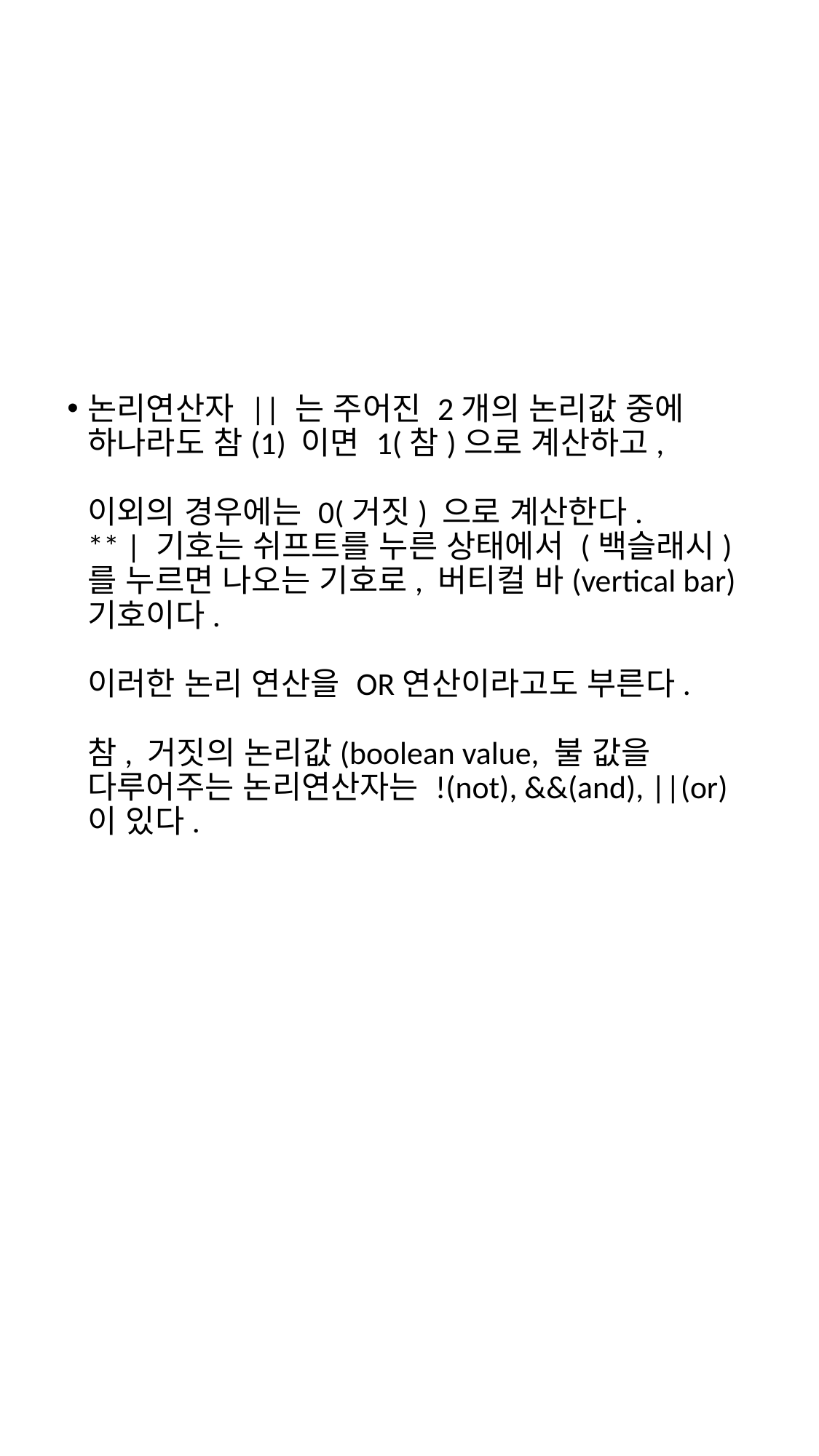

#
논리연산자 || 는 주어진 2개의 논리값 중에 하나라도 참(1) 이면 1(참)으로 계산하고,
이외의 경우에는 0(거짓) 으로 계산한다.
** | 기호는 쉬프트를 누른 상태에서 (백슬래시)를 누르면 나오는 기호로, 버티컬 바(vertical bar) 기호이다.
이러한 논리 연산을 OR연산이라고도 부른다.
참, 거짓의 논리값(boolean value, 불 값을 다루어주는 논리연산자는 !(not), &&(and), ||(or) 이 있다.